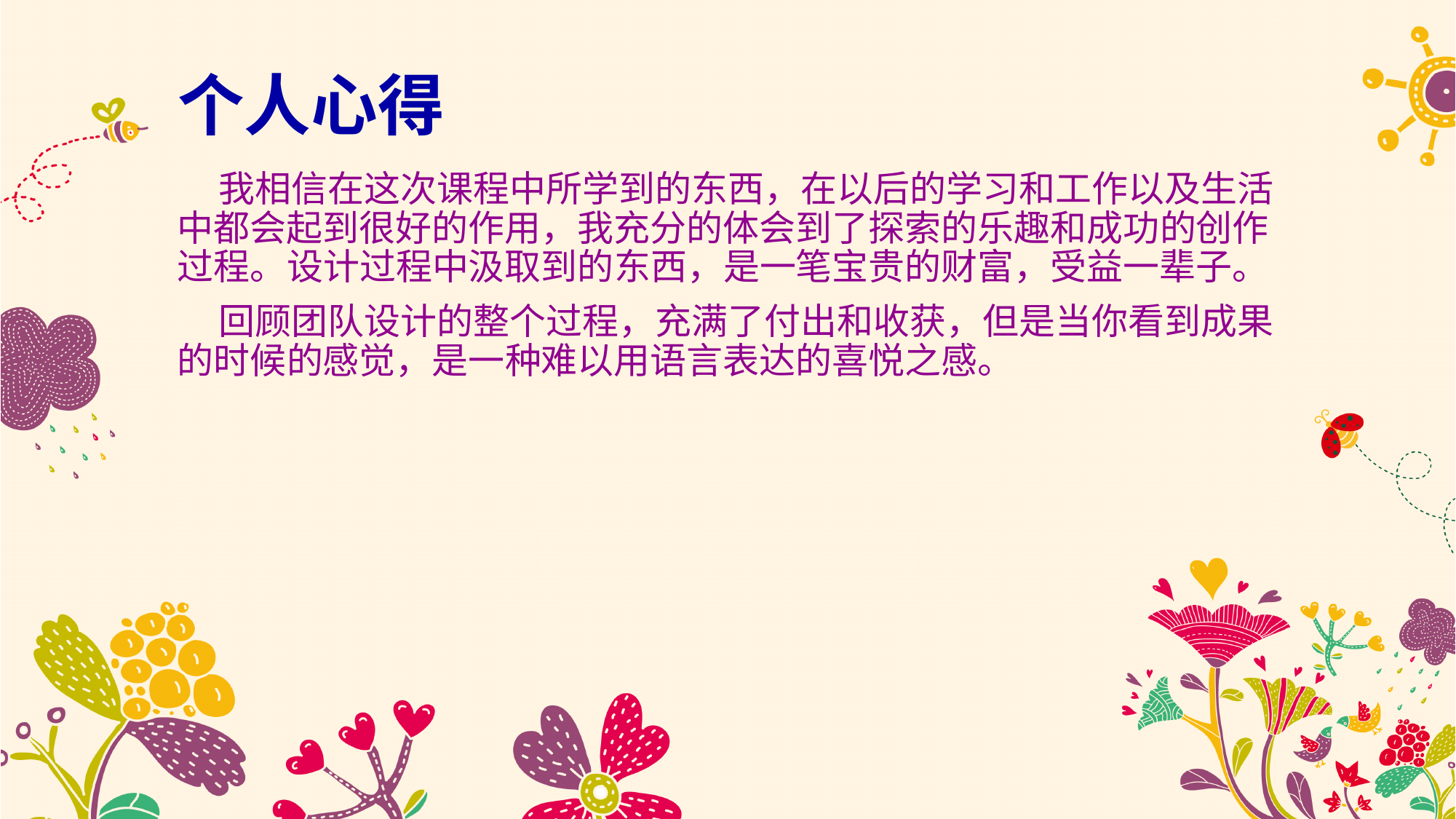

# 个人心得
    我相信在这次课程中所学到的东西，在以后的学习和工作以及生活中都会起到很好的作用，我充分的体会到了探索的乐趣和成功的创作过程。设计过程中汲取到的东西，是一笔宝贵的财富，受益一辈子。
    回顾团队设计的整个过程，充满了付出和收获，但是当你看到成果的时候的感觉，是一种难以用语言表达的喜悦之感。